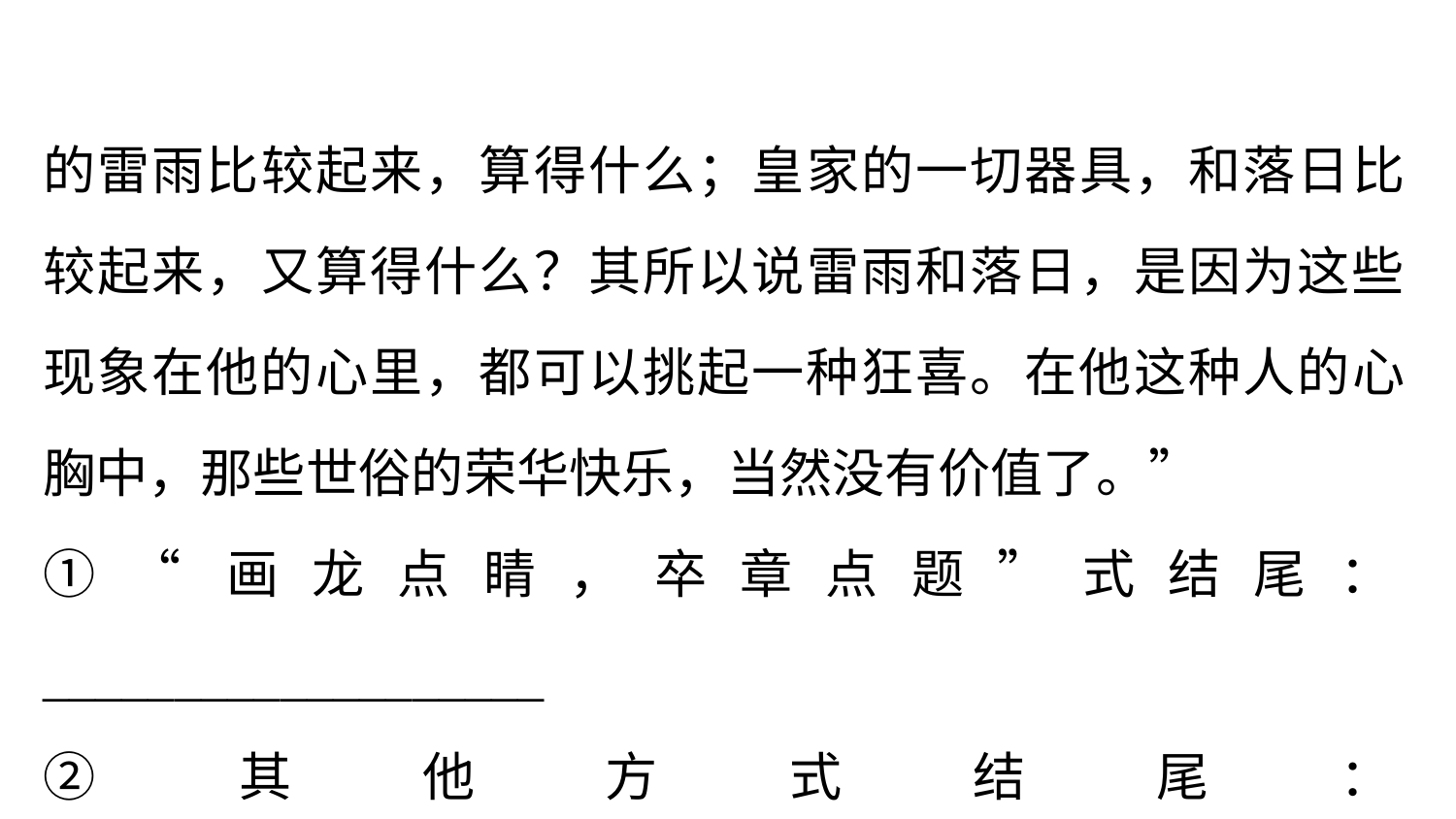

的雷雨比较起来，算得什么；皇家的一切器具，和落日比较起来，又算得什么？其所以说雷雨和落日，是因为这些现象在他的心里，都可以挑起一种狂喜。在他这种人的心胸中，那些世俗的荣华快乐，当然没有价值了。”
①“画龙点睛，卒章点题”式结尾：___________________
②其他方式结尾：___________________________________